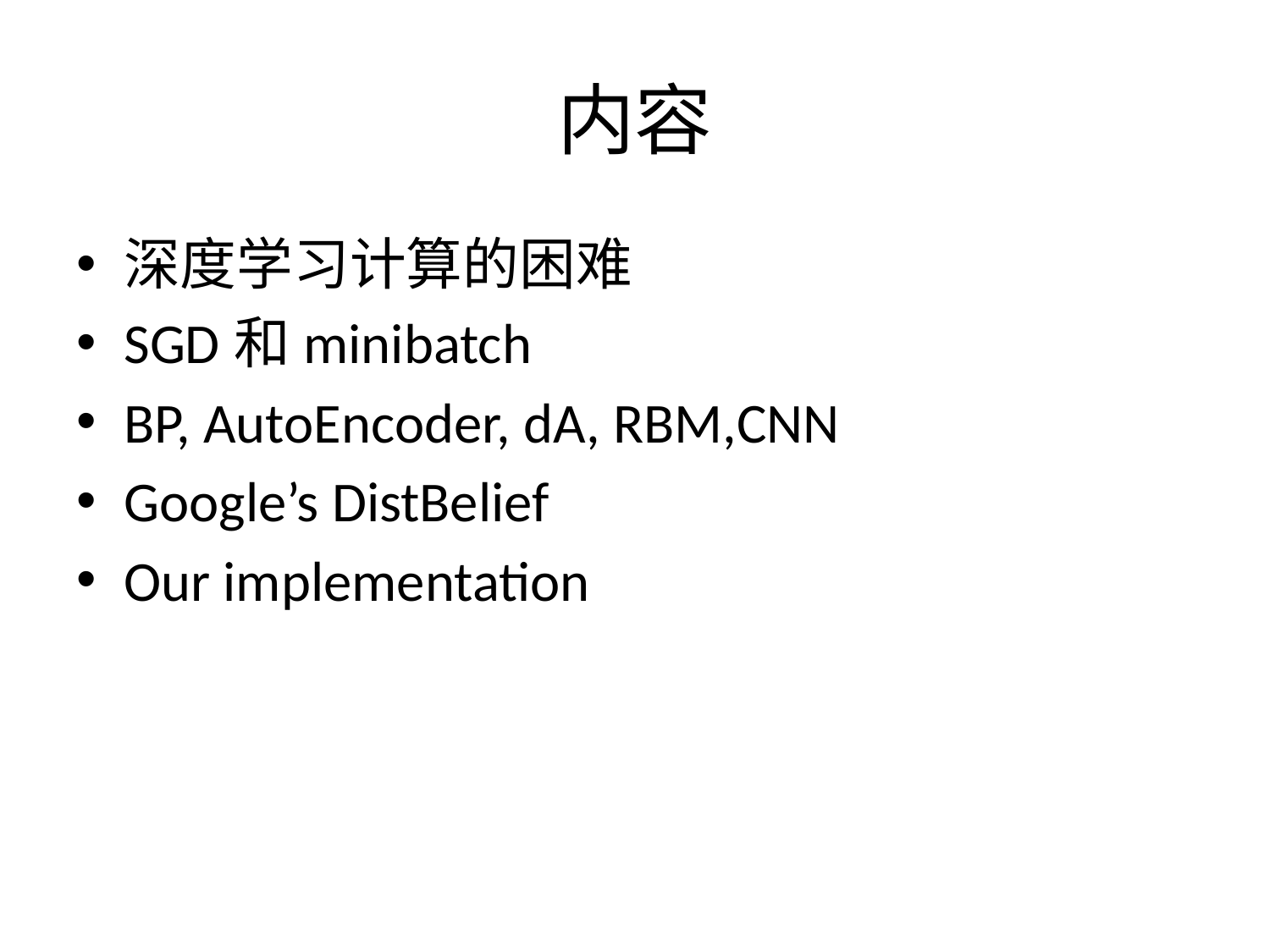

# 内容
深度学习计算的困难
SGD和minibatch
BP, AutoEncoder, dA, RBM,CNN
Google’s DistBelief
Our implementation